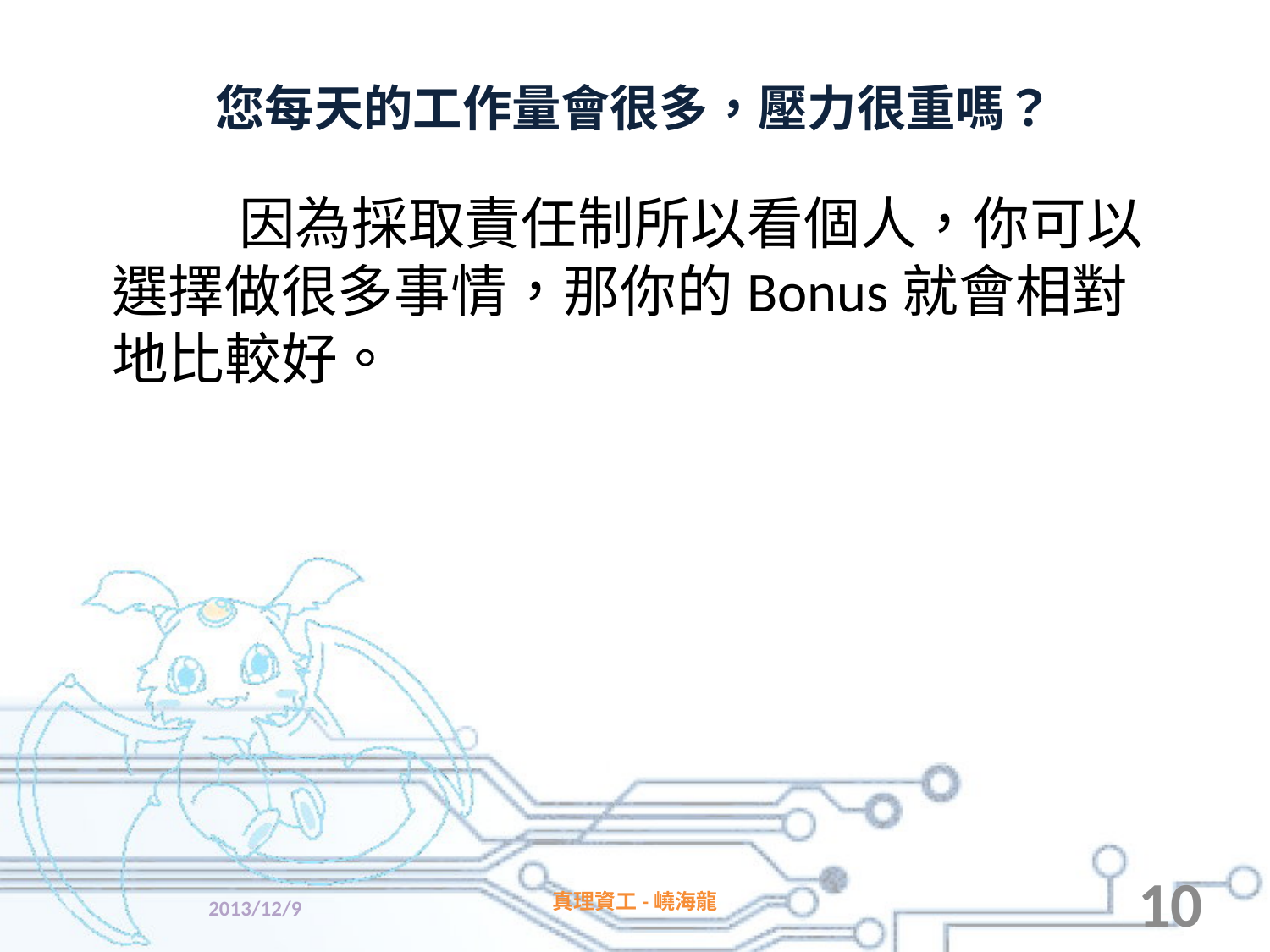

# 您每天的工作量會很多，壓力很重嗎？
	因為採取責任制所以看個人，你可以選擇做很多事情，那你的Bonus就會相對地比較好。
真理資工-嶢海龍
10
2013/12/9